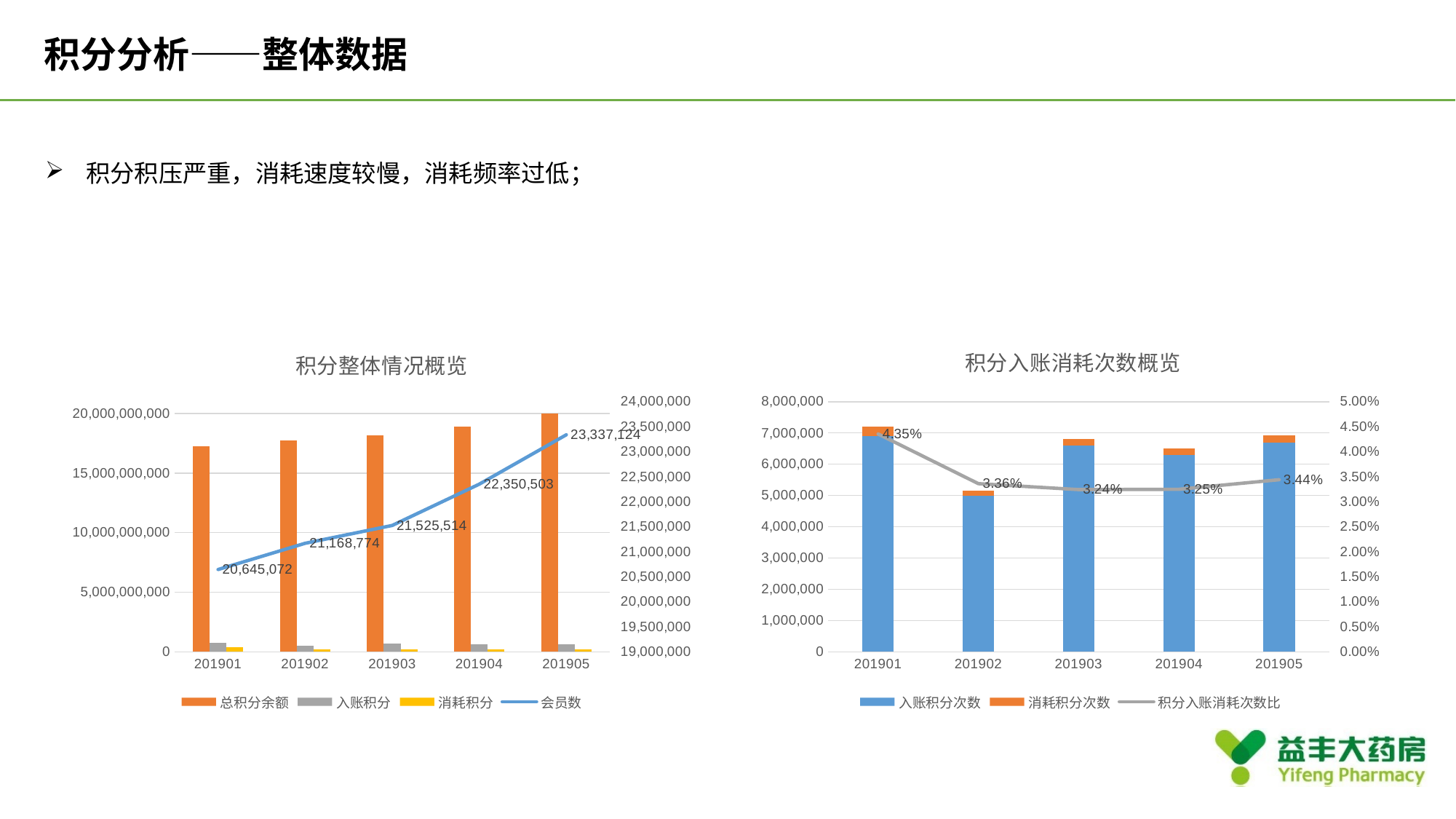

积分分析——整体数据
积分积压严重，消耗速度较慢，消耗频率过低；

### Chart: 积分整体情况概览

| Category | 总积分余额 | 入账积分 | 消耗积分 | 会员数 |
|---|---|---|---|---|
| 201901 | 17279071207.0 | 755811885.0 | 378767310.0 | 20645072.0 |
| 201902 | 17748798122.0 | 541281670.0 | 181179935.0 | 21168774.0 |
| 201903 | 18169557610.0 | 678104504.0 | 233694154.0 | 21525514.0 |
| 201904 | 18929053893.0 | 617823434.0 | 211191604.0 | 22350503.0 |
| 201905 | 20000089379.0 | 630642321.0 | 228417771.0 | 23337124.0 |

### Chart: 积分入账消耗次数概览

| Category | 入账积分次数 | 消耗积分次数 | 积分入账消耗次数比 |
|---|---|---|---|
| 201901 | 6908012.0 | 300738.0 | 0.043534666702953036 |
| 201902 | 4982343.0 | 167467.0 | 0.03361209776203686 |
| 201903 | 6599526.0 | 214027.0 | 0.03243066244454526 |
| 201904 | 6296966.0 | 204565.0 | 0.03248627990051082 |
| 201905 | 6693105.0 | 230279.0 | 0.03440540675814887 |